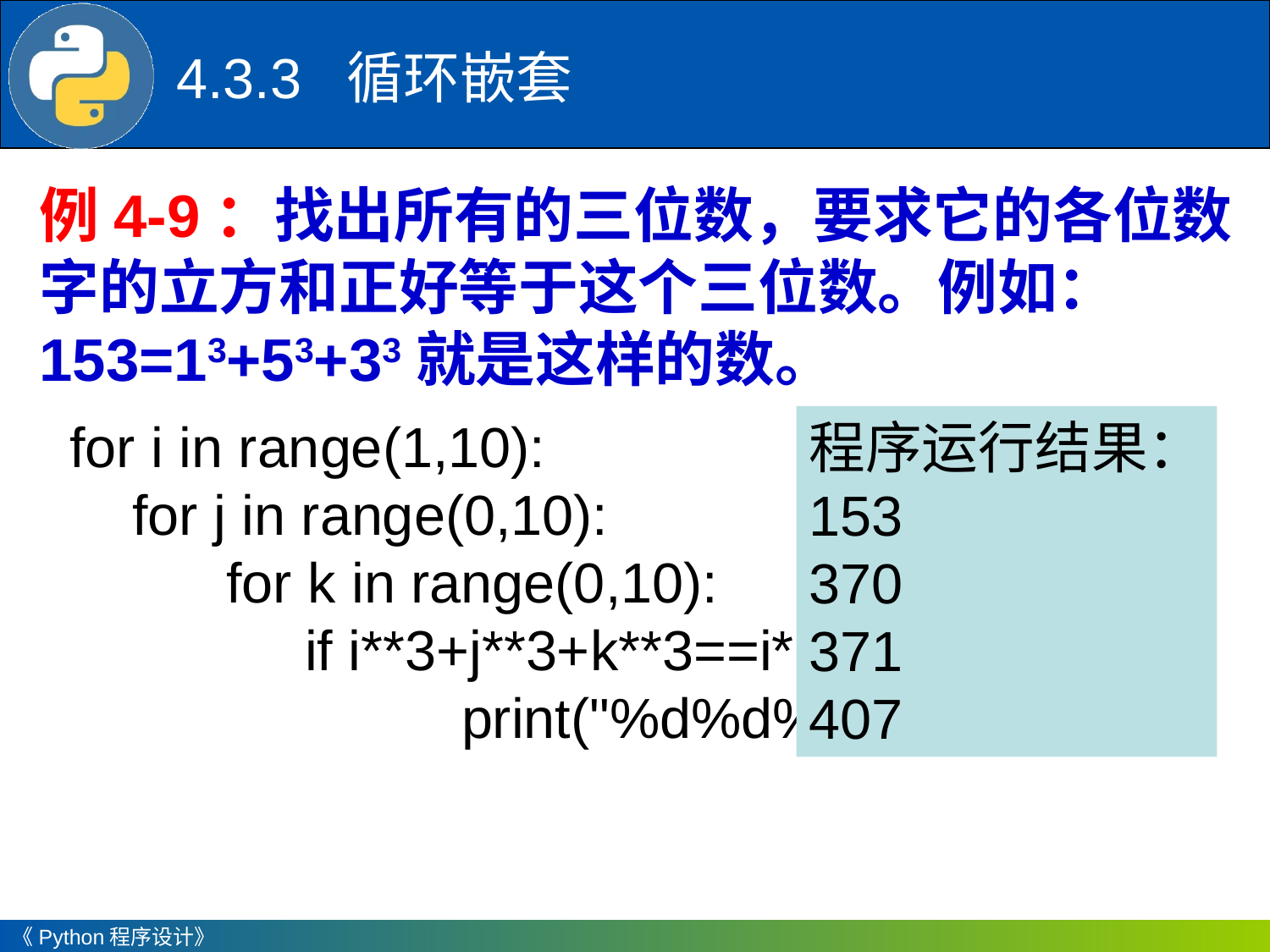

4.3.3  循环嵌套
例4-9：找出所有的三位数，要求它的各位数字的立方和正好等于这个三位数。例如：153=13+53+33就是这样的数。
for i in range(1,10):
    for j in range(0,10):
          for k in range(0,10):
               if i**3+j**3+k**3==i*100+j*10+k:
                         print("%d%d%d"%(i,j,k))
程序运行结果：
153
370
371
407